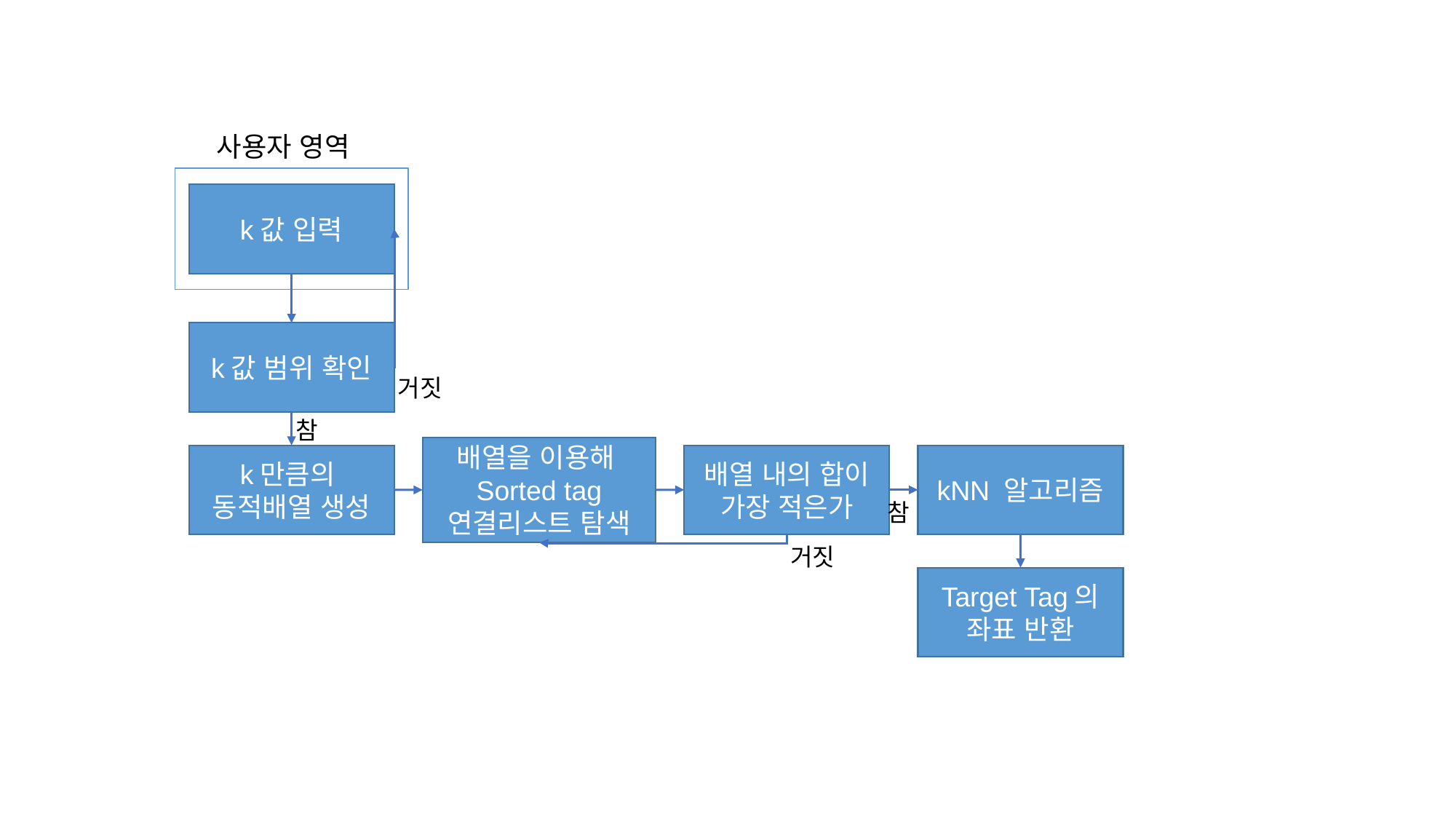

사용자 영역

k값 입력
k값 범위 확인
거짓
참
배열을 이용해Sorted tag
연결리스트 탐색
k만큼의
동적배열 생성
배열 내의 합이
가장 적은가
kNN 알고리즘
참
거짓
Target Tag의
좌표 반환